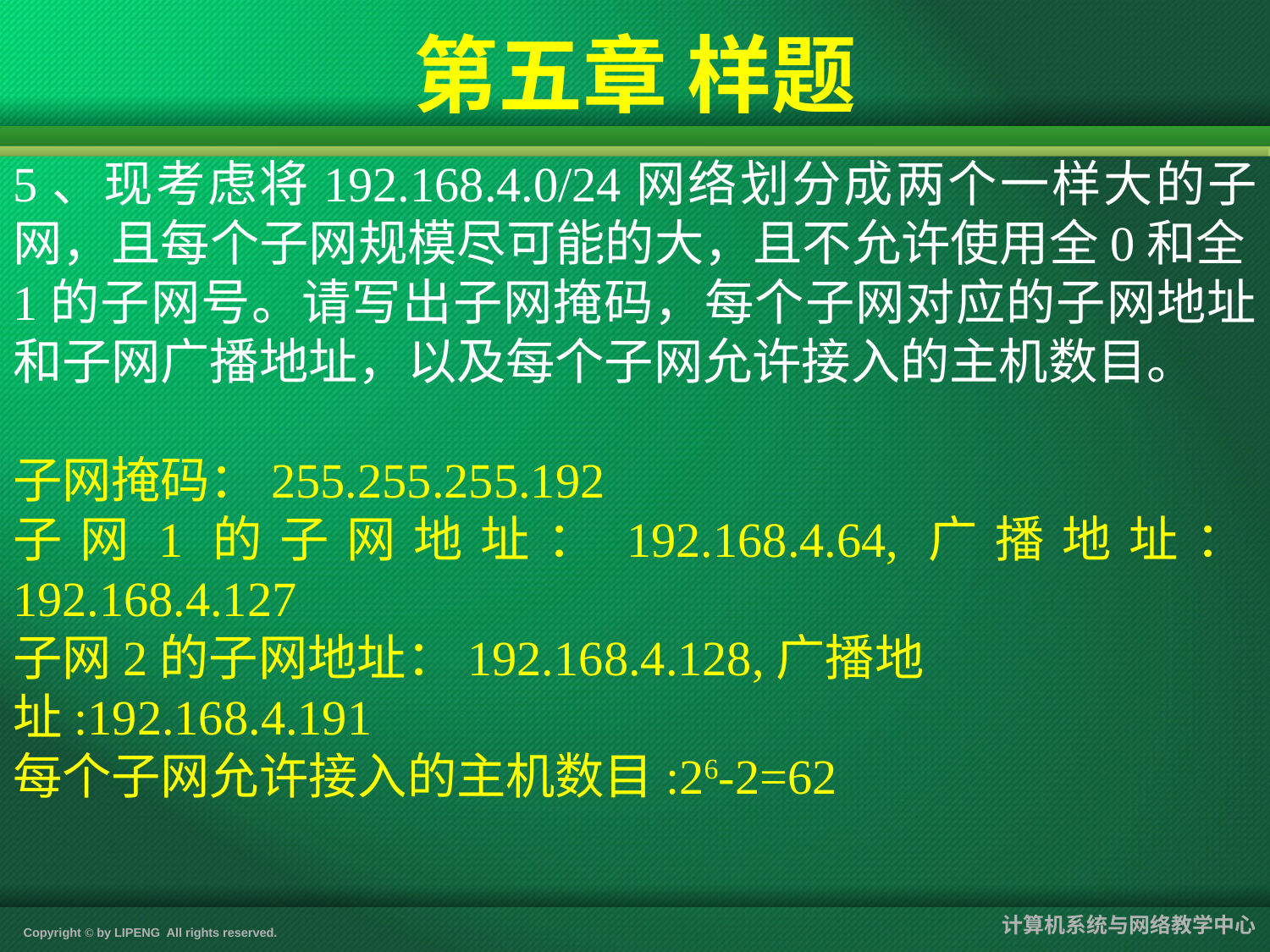

#
第五章 样题
5、现考虑将192.168.4.0/24网络划分成两个一样大的子网，且每个子网规模尽可能的大，且不允许使用全0和全1的子网号。请写出子网掩码，每个子网对应的子网地址和子网广播地址，以及每个子网允许接入的主机数目。

子网掩码：255.255.255.192
子网1的子网地址：192.168.4.64,广播地址：192.168.4.127
子网2的子网地址：192.168.4.128,广播地址:192.168.4.191
每个子网允许接入的主机数目:26-2=62